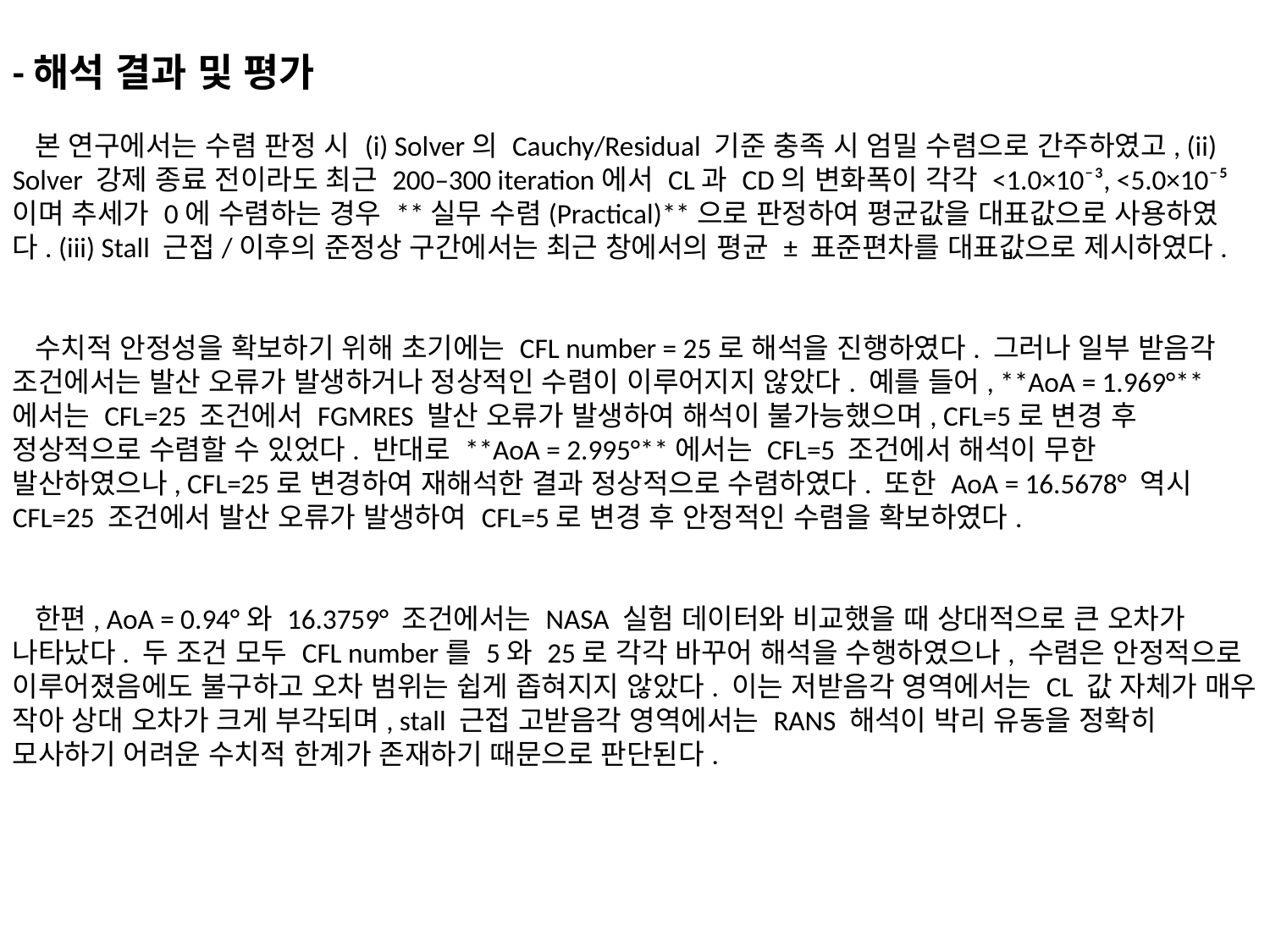

-해석 결과 및 평가

  본 연구에서는 수렴 판정 시 (i) Solver의 Cauchy/Residual 기준 충족 시 엄밀 수렴으로 간주하였고, (ii) Solver 강제 종료 전이라도 최근 200–300 iteration에서 CL과 CD의 변화폭이 각각 <1.0×10⁻³, <5.0×10⁻⁵이며 추세가 0에 수렴하는 경우 **실무 수렴(Practical)**으로 판정하여 평균값을 대표값으로 사용하였다. (iii) Stall 근접/이후의 준정상 구간에서는 최근 창에서의 평균 ± 표준편차를 대표값으로 제시하였다.

  수치적 안정성을 확보하기 위해 초기에는 CFL number = 25로 해석을 진행하였다. 그러나 일부 받음각 조건에서는 발산 오류가 발생하거나 정상적인 수렴이 이루어지지 않았다. 예를 들어, **AoA = 1.969°**에서는 CFL=25 조건에서 FGMRES 발산 오류가 발생하여 해석이 불가능했으며, CFL=5로 변경 후 정상적으로 수렴할 수 있었다. 반대로 **AoA = 2.995°**에서는 CFL=5 조건에서 해석이 무한 발산하였으나, CFL=25로 변경하여 재해석한 결과 정상적으로 수렴하였다. 또한 AoA = 16.5678° 역시 CFL=25 조건에서 발산 오류가 발생하여 CFL=5로 변경 후 안정적인 수렴을 확보하였다.

  한편, AoA = 0.94°와 16.3759° 조건에서는 NASA 실험 데이터와 비교했을 때 상대적으로 큰 오차가 나타났다. 두 조건 모두 CFL number를 5와 25로 각각 바꾸어 해석을 수행하였으나, 수렴은 안정적으로 이루어졌음에도 불구하고 오차 범위는 쉽게 좁혀지지 않았다. 이는 저받음각 영역에서는 CL 값 자체가 매우 작아 상대 오차가 크게 부각되며, stall 근접 고받음각 영역에서는 RANS 해석이 박리 유동을 정확히 모사하기 어려운 수치적 한계가 존재하기 때문으로 판단된다.